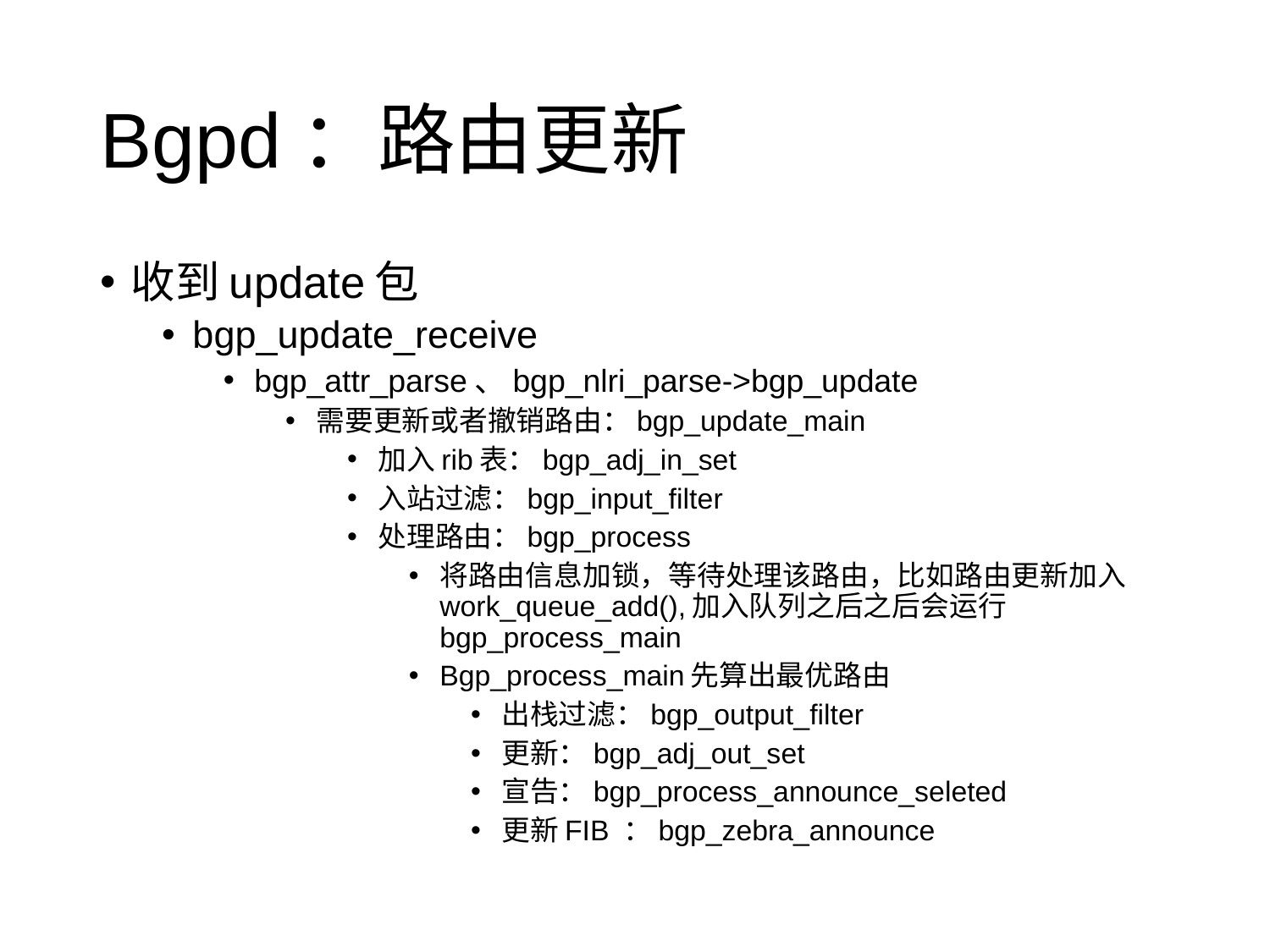

# Bgpd：路由更新
收到update包
bgp_update_receive
bgp_attr_parse、bgp_nlri_parse->bgp_update
需要更新或者撤销路由：bgp_update_main
加入rib表：bgp_adj_in_set
入站过滤：bgp_input_filter
处理路由：bgp_process
将路由信息加锁，等待处理该路由，比如路由更新加入work_queue_add(),加入队列之后之后会运行bgp_process_main
Bgp_process_main先算出最优路由
出栈过滤：bgp_output_filter
更新：bgp_adj_out_set
宣告：bgp_process_announce_seleted
更新FIB ：bgp_zebra_announce